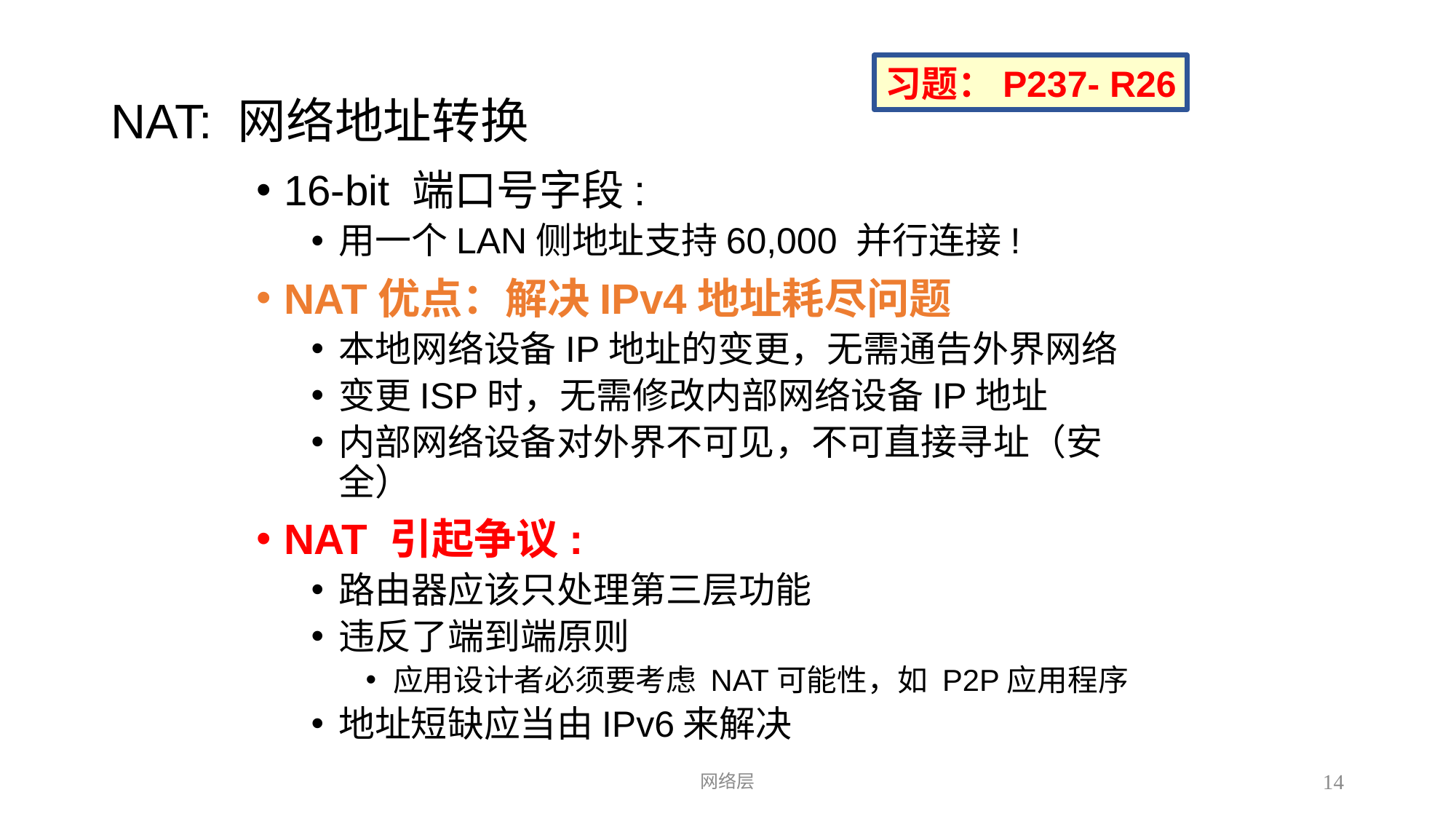

# NAT: 网络地址转换
习题：P237- R26
16-bit 端口号字段:
用一个LAN侧地址支持60,000 并行连接!
NAT优点：解决IPv4地址耗尽问题
本地网络设备IP地址的变更，无需通告外界网络
变更ISP时，无需修改内部网络设备IP地址
内部网络设备对外界不可见，不可直接寻址（安全）
NAT 引起争议:
路由器应该只处理第三层功能
违反了端到端原则
应用设计者必须要考虑 NAT可能性，如 P2P应用程序
地址短缺应当由IPv6来解决
网络层
14